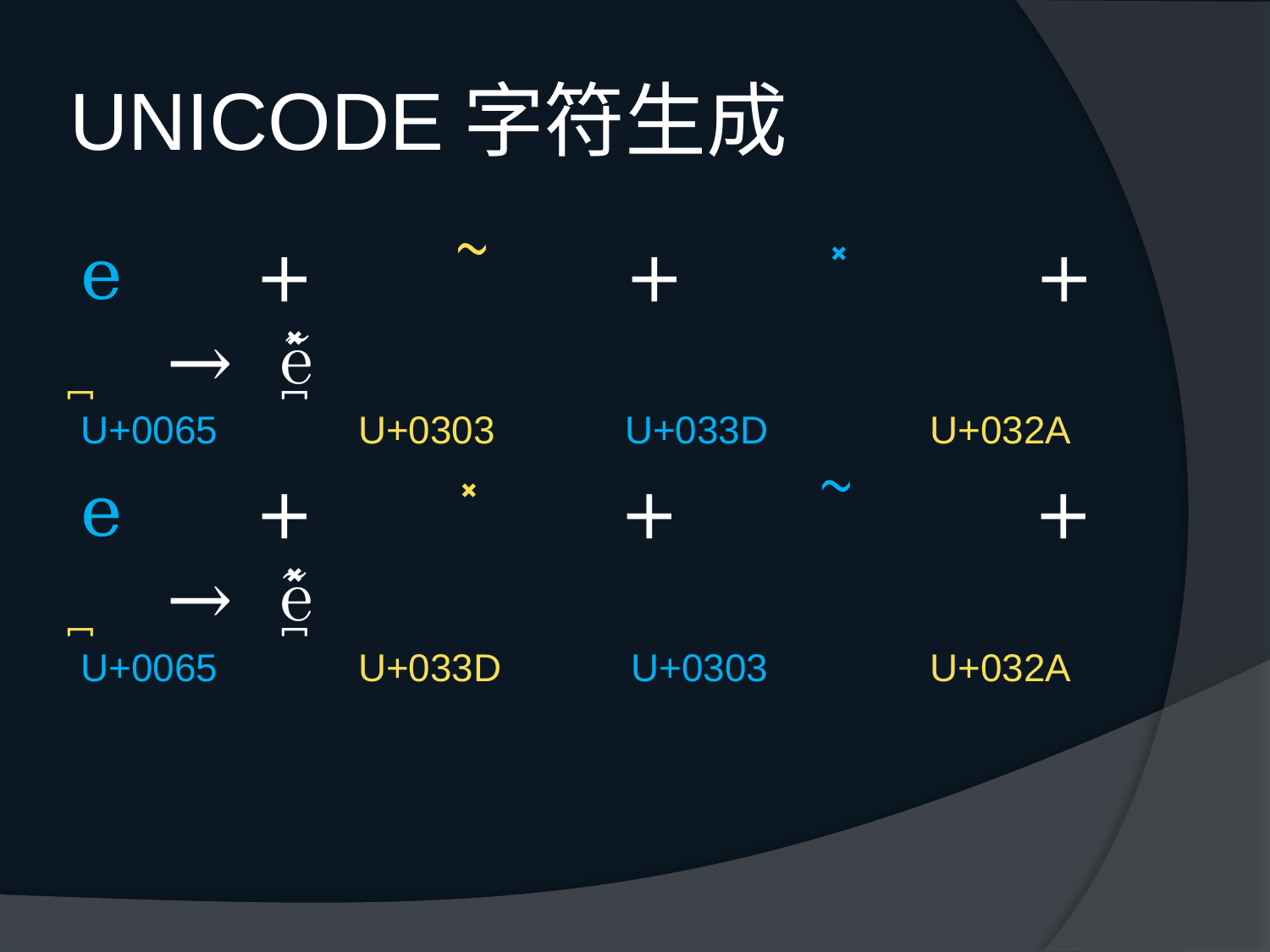

# UNICODE字符生成
e      +        ̃      +        ̽        +        ̪   →  ẽ̪̽
U+0065             U+0303            U+033D               U+032A
e      +        ̽      +        ̃        +        ̪   →  e̪̽̃
U+0065             U+033D            U+0303               U+032A